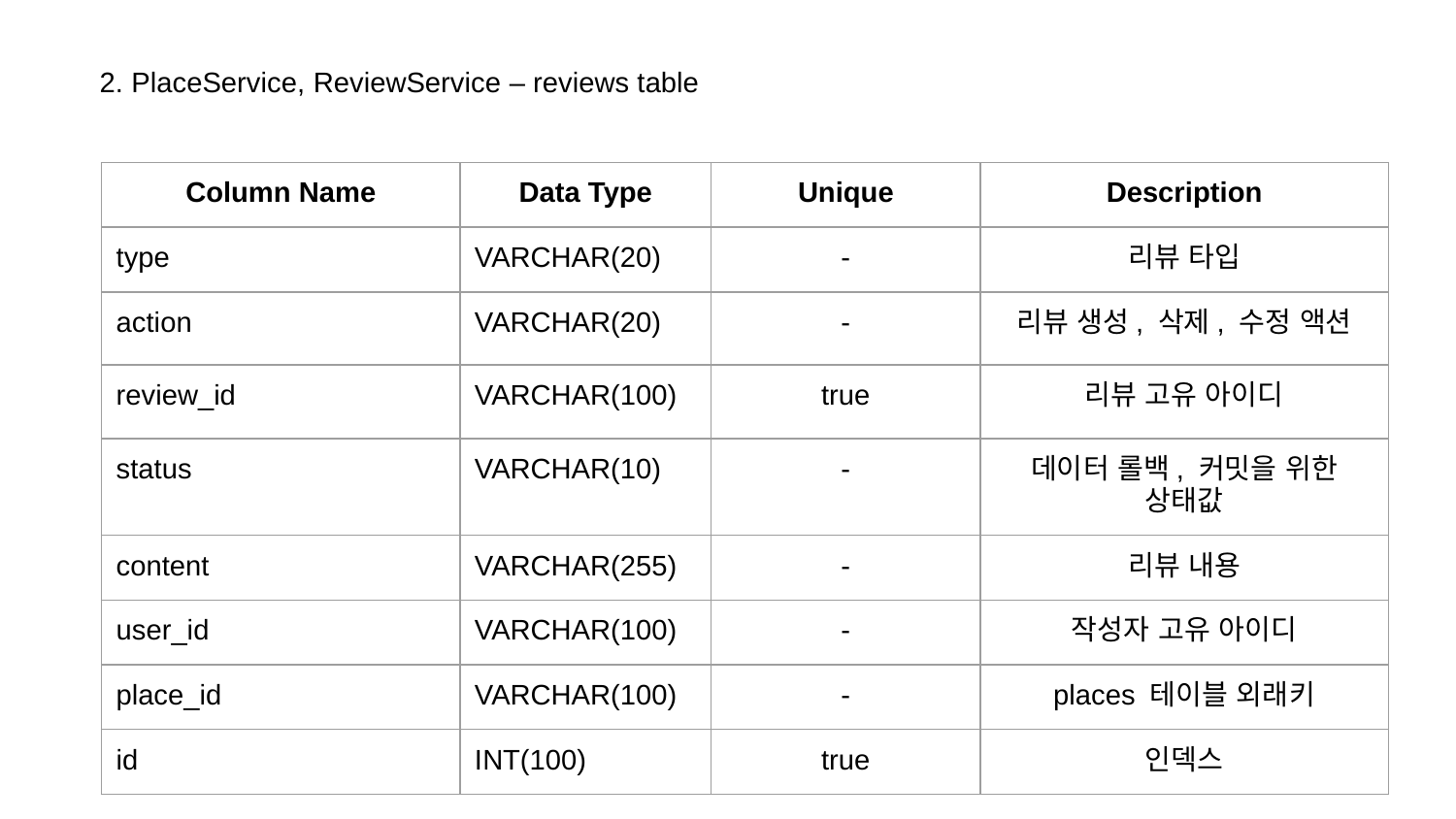

2. PlaceService, ReviewService – reviews table
| Column Name | Data Type | Unique | Description |
| --- | --- | --- | --- |
| type | VARCHAR(20) | - | 리뷰 타입 |
| action | VARCHAR(20) | - | 리뷰 생성, 삭제, 수정 액션 |
| review\_id | VARCHAR(100) | true | 리뷰 고유 아이디 |
| status | VARCHAR(10) | - | 데이터 롤백, 커밋을 위한 상태값 |
| content | VARCHAR(255) | - | 리뷰 내용 |
| user\_id | VARCHAR(100) | - | 작성자 고유 아이디 |
| place\_id | VARCHAR(100) | - | places 테이블 외래키 |
| id | INT(100) | true | 인덱스 |